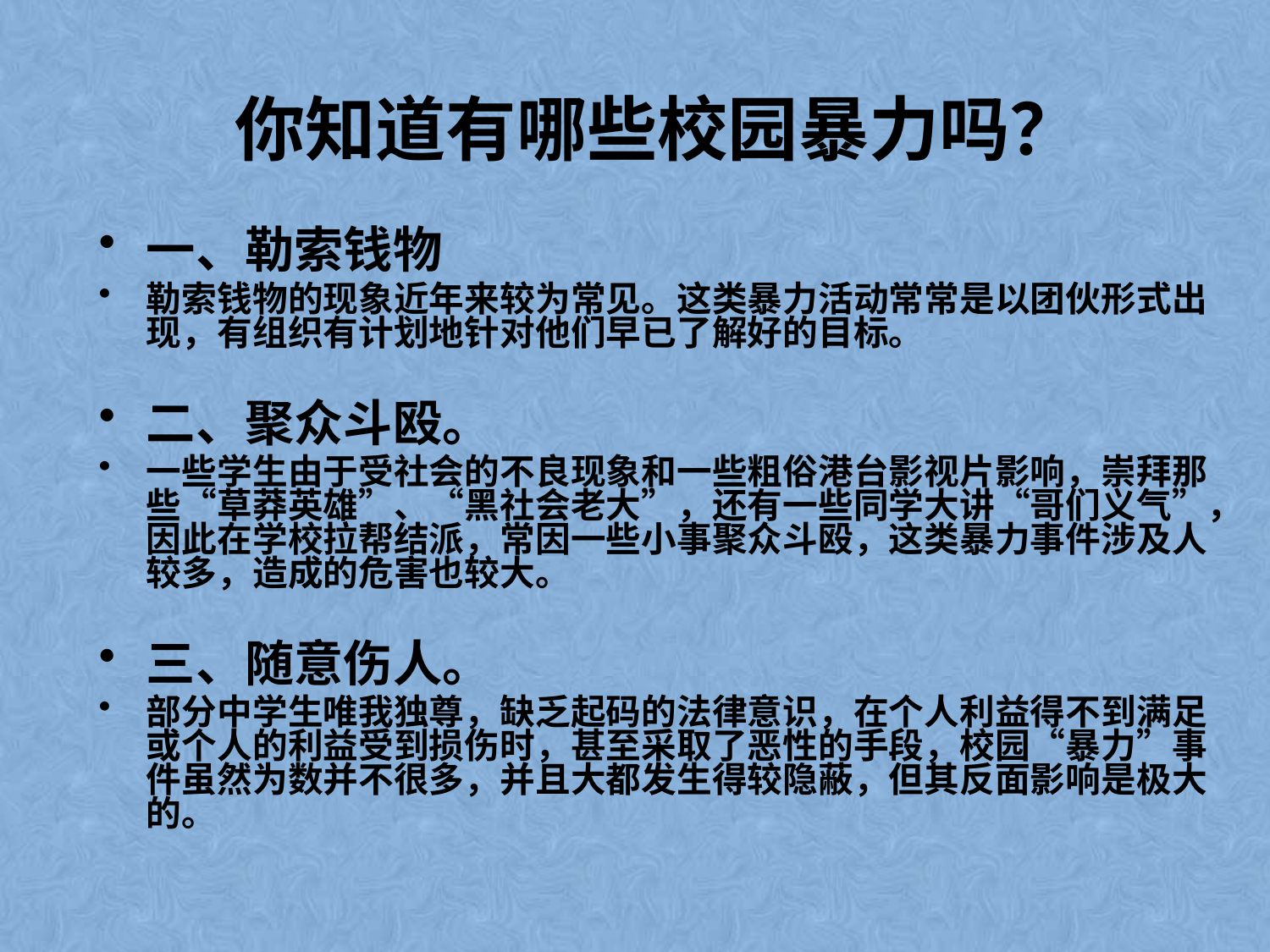

你知道有哪些校园暴力吗？
一、勒索钱物
勒索钱物的现象近年来较为常见。这类暴力活动常常是以团伙形式出现，有组织有计划地针对他们早已了解好的目标。

二、聚众斗殴。
一些学生由于受社会的不良现象和一些粗俗港台影视片影响，崇拜那些“草莽英雄”、“黑社会老大”，还有一些同学大讲“哥们义气”，因此在学校拉帮结派，常因一些小事聚众斗殴，这类暴力事件涉及人较多，造成的危害也较大。

三、随意伤人。
部分中学生唯我独尊，缺乏起码的法律意识，在个人利益得不到满足或个人的利益受到损伤时，甚至采取了恶性的手段，校园“暴力”事件虽然为数并不很多，并且大都发生得较隐蔽，但其反面影响是极大的。